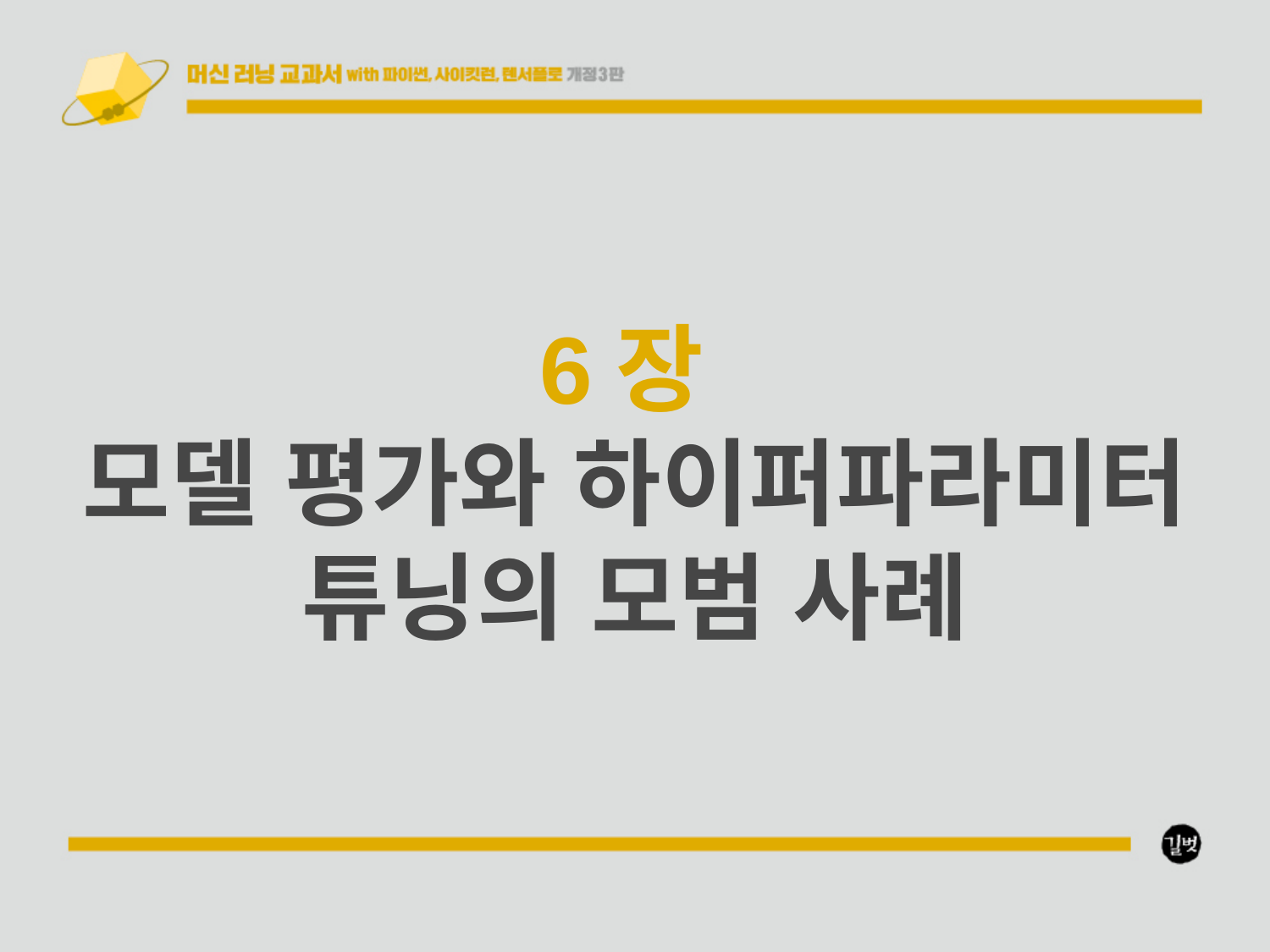

6장
모델 평가와 하이퍼파라미터
튜닝의 모범 사례